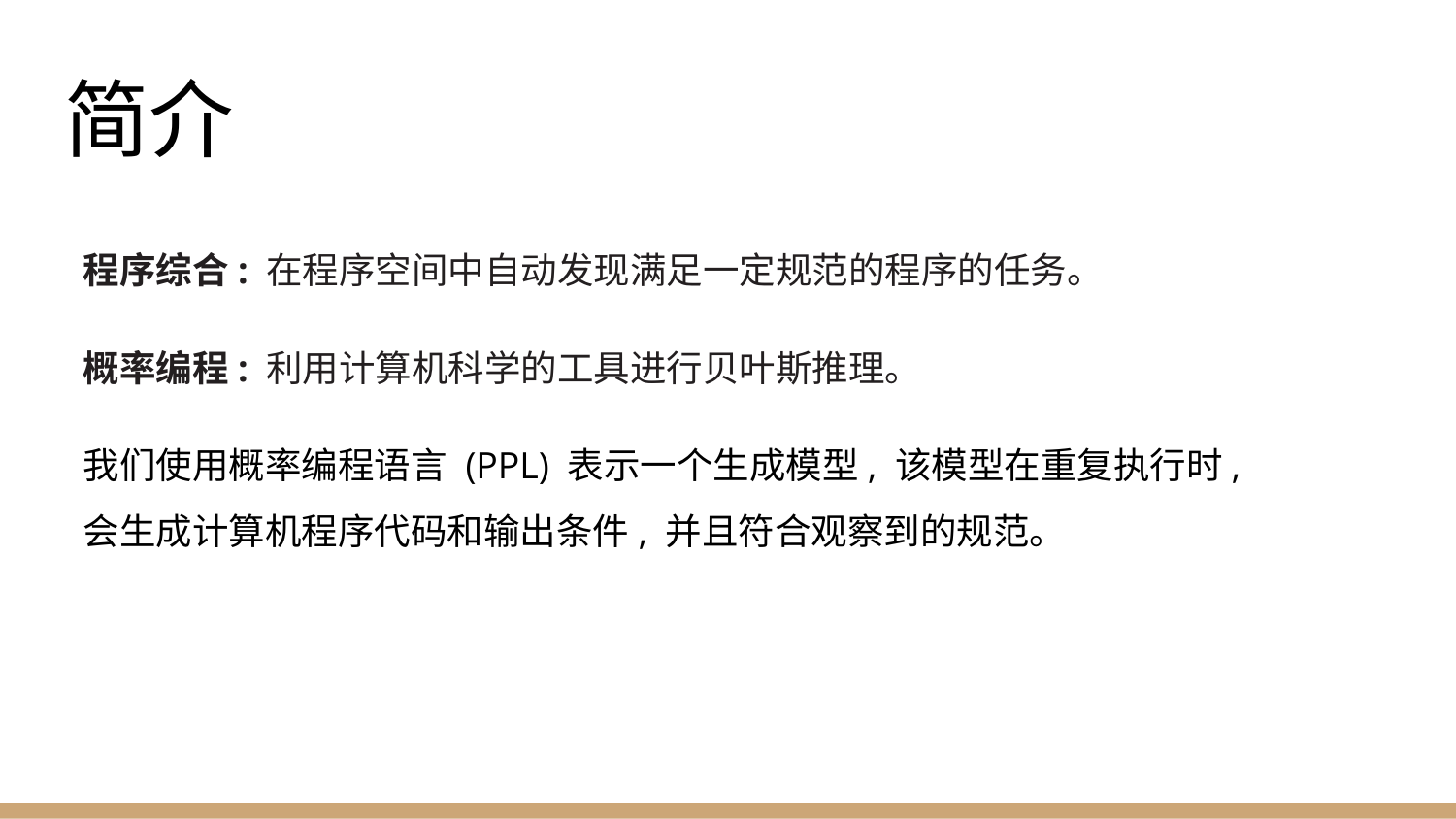

# 简介
程序综合: 在程序空间中自动发现满足一定规范的程序的任务。
概率编程: 利用计算机科学的工具进行贝叶斯推理。
我们使用概率编程语言 (PPL) 表示一个生成模型, 该模型在重复执行时, 会生成计算机程序代码和输出条件, 并且符合观察到的规范。